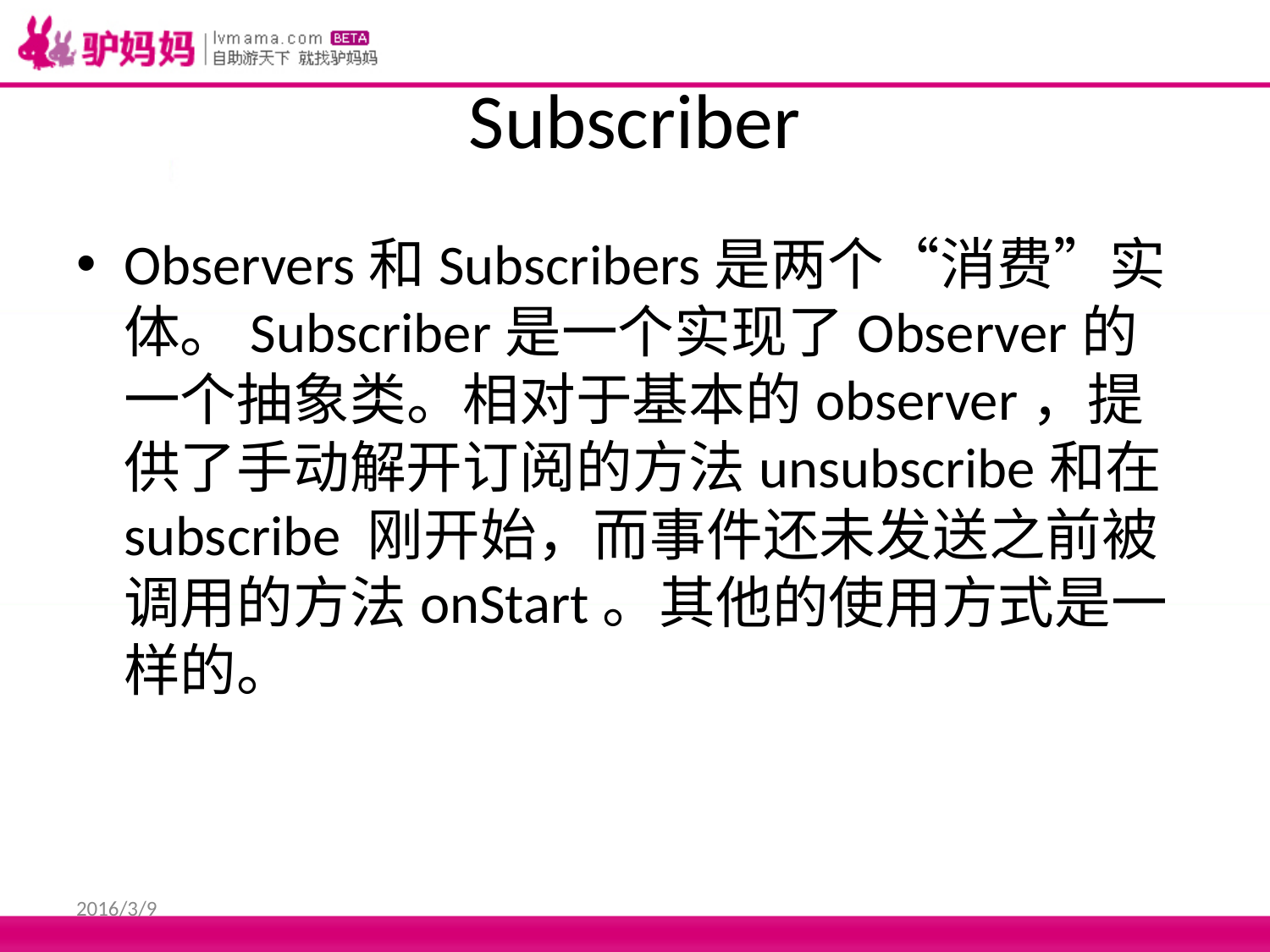

# Subscriber
Observers和Subscribers是两个“消费”实体。Subscriber是一个实现了Observer的一个抽象类。相对于基本的observer，提供了手动解开订阅的方法unsubscribe和在 subscribe 刚开始，而事件还未发送之前被调用的方法onStart。其他的使用方式是一样的。
2016/3/9